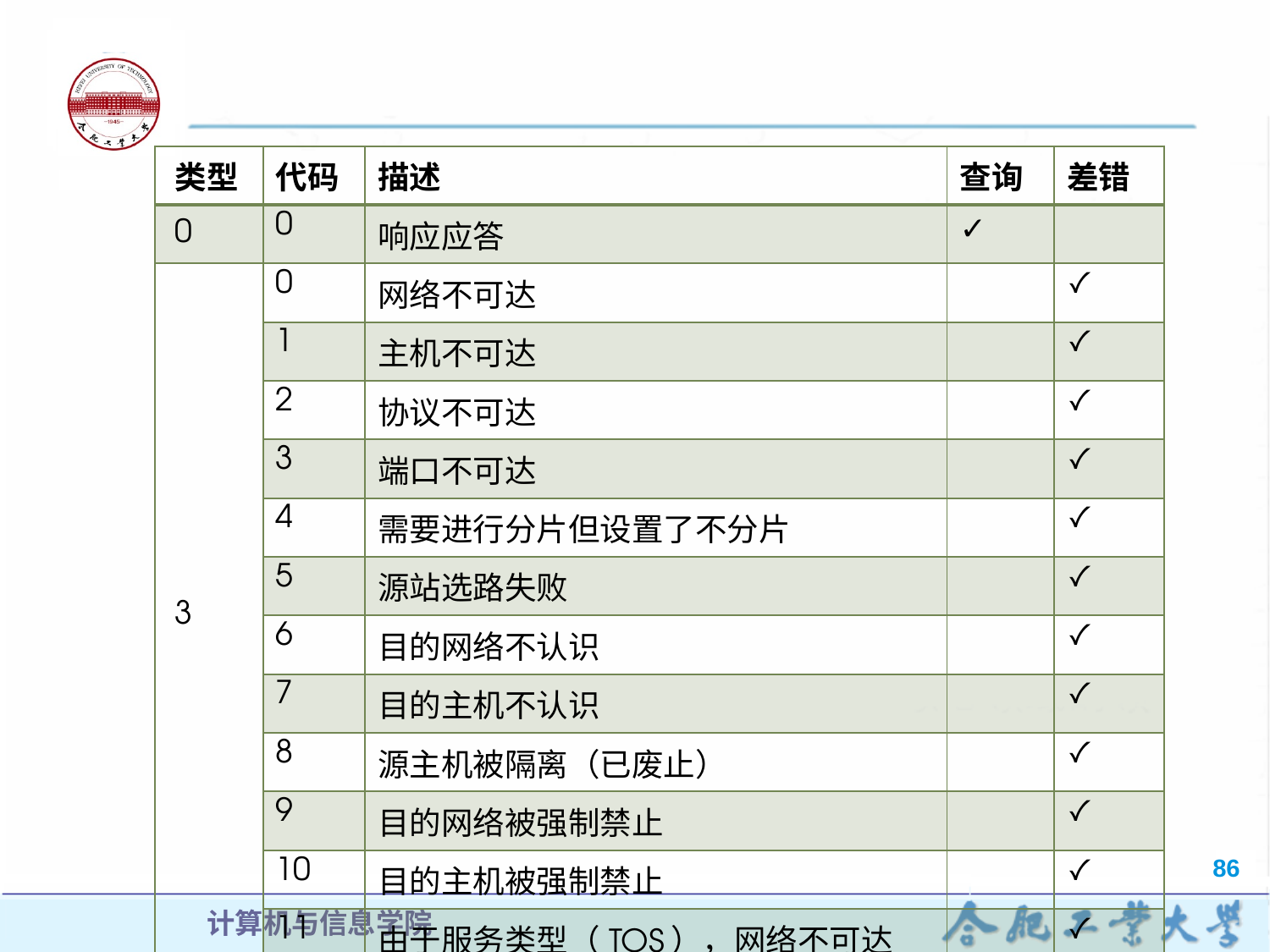

| 类型 | 代码 | 描述 | 查询 | 差错 |
| --- | --- | --- | --- | --- |
| 0 | 0 | 响应应答 | ✓ |  |
| 3 | 0 | 网络不可达 |  | ✓ |
|  | 1 | 主机不可达 |  | ✓ |
|  | 2 | 协议不可达 |  | ✓ |
|  | 3 | 端口不可达 |  | ✓ |
|  | 4 | 需要进行分片但设置了不分片 |  | ✓ |
|  | 5 | 源站选路失败 |  | ✓ |
|  | 6 | 目的网络不认识 |  | ✓ |
|  | 7 | 目的主机不认识 |  | ✓ |
|  | 8 | 源主机被隔离（已废止） |  | ✓ |
|  | 9 | 目的网络被强制禁止 |  | ✓ |
|  | 10 | 目的主机被强制禁止 |  | ✓ |
|  | 11 | 由于服务类型（TOS），网络不可达 |  | ✓ |